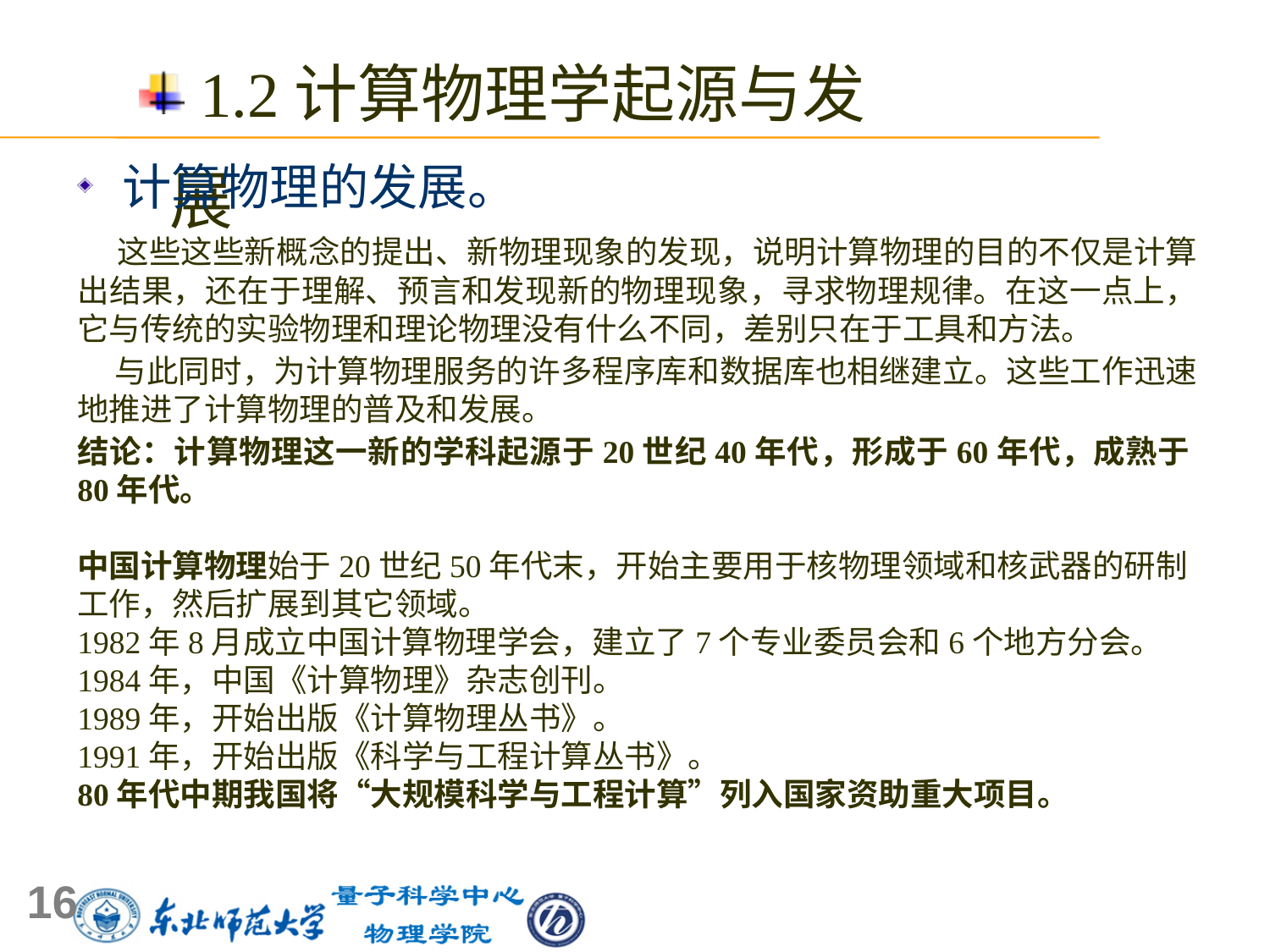

1.2计算物理学起源与发展

 计算物理的发展。
    这些这些新概念的提出、新物理现象的发现，说明计算物理的目的不仅是计算出结果，还在于理解、预言和发现新的物理现象，寻求物理规律。在这一点上，它与传统的实验物理和理论物理没有什么不同，差别只在于工具和方法。
    与此同时，为计算物理服务的许多程序库和数据库也相继建立。这些工作迅速地推进了计算物理的普及和发展。
结论：计算物理这一新的学科起源于20世纪40年代，形成于60年代，成熟于80年代。
中国计算物理始于20世纪50年代末，开始主要用于核物理领域和核武器的研制工作，然后扩展到其它领域。
1982年8月成立中国计算物理学会，建立了7个专业委员会和6个地方分会。
1984年，中国《计算物理》杂志创刊。
1989年，开始出版《计算物理丛书》。
1991年，开始出版《科学与工程计算丛书》。
80年代中期我国将“大规模科学与工程计算”列入国家资助重大项目。
16